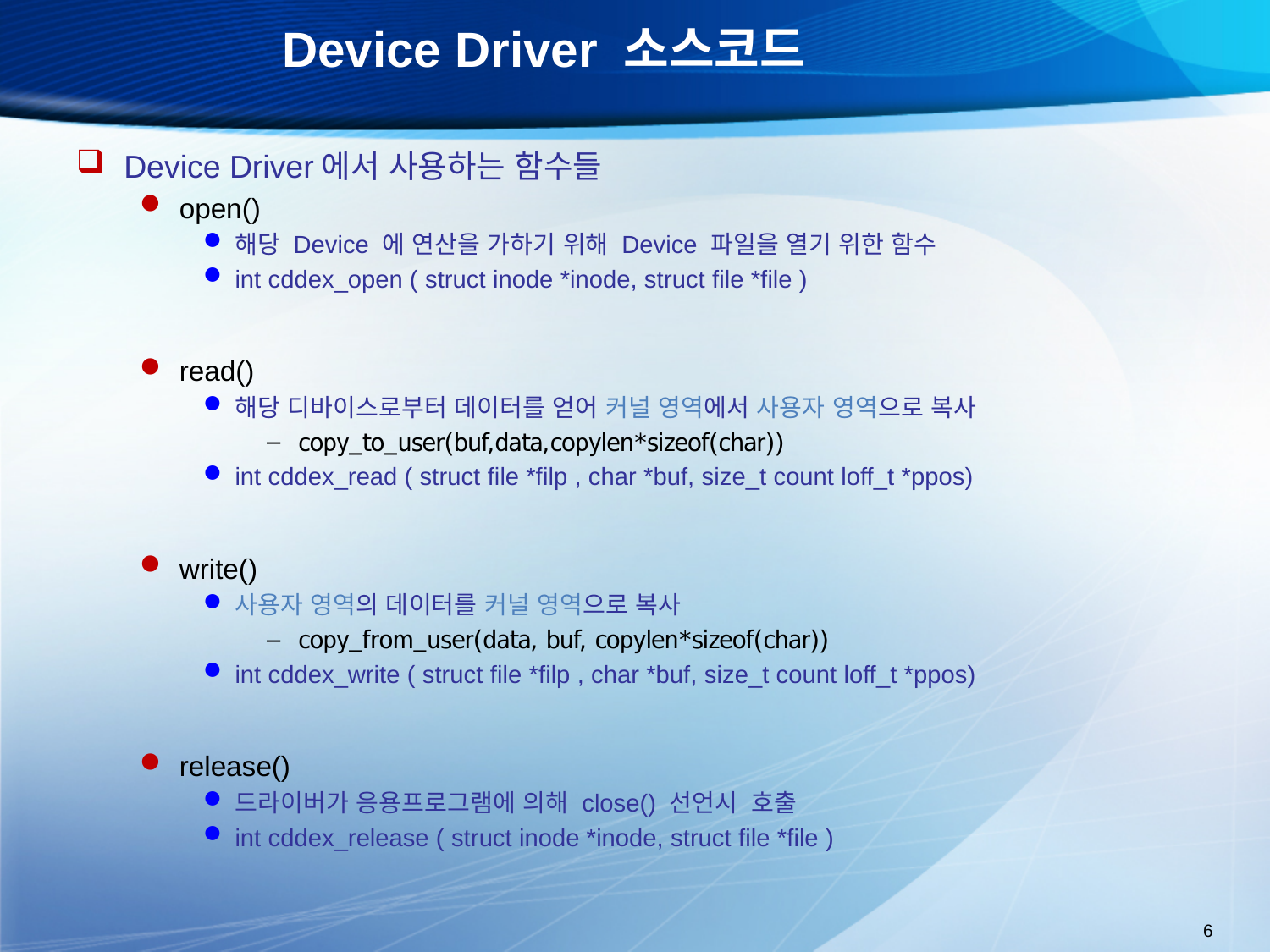

# Device Driver 소스코드
Device Driver에서 사용하는 함수들
open()
해당 Device 에 연산을 가하기 위해 Device 파일을 열기 위한 함수
int cddex_open ( struct inode *inode, struct file *file )

read()
해당 디바이스로부터 데이터를 얻어 커널 영역에서 사용자 영역으로 복사
copy_to_user(buf,data,copylen*sizeof(char))
int cddex_read ( struct file *filp , char *buf, size_t count loff_t *ppos)

write()
사용자 영역의 데이터를 커널 영역으로 복사
copy_from_user(data, buf, copylen*sizeof(char))
int cddex_write ( struct file *filp , char *buf, size_t count loff_t *ppos)

release()
드라이버가 응용프로그램에 의해 close() 선언시  호출
int cddex_release ( struct inode *inode, struct file *file )